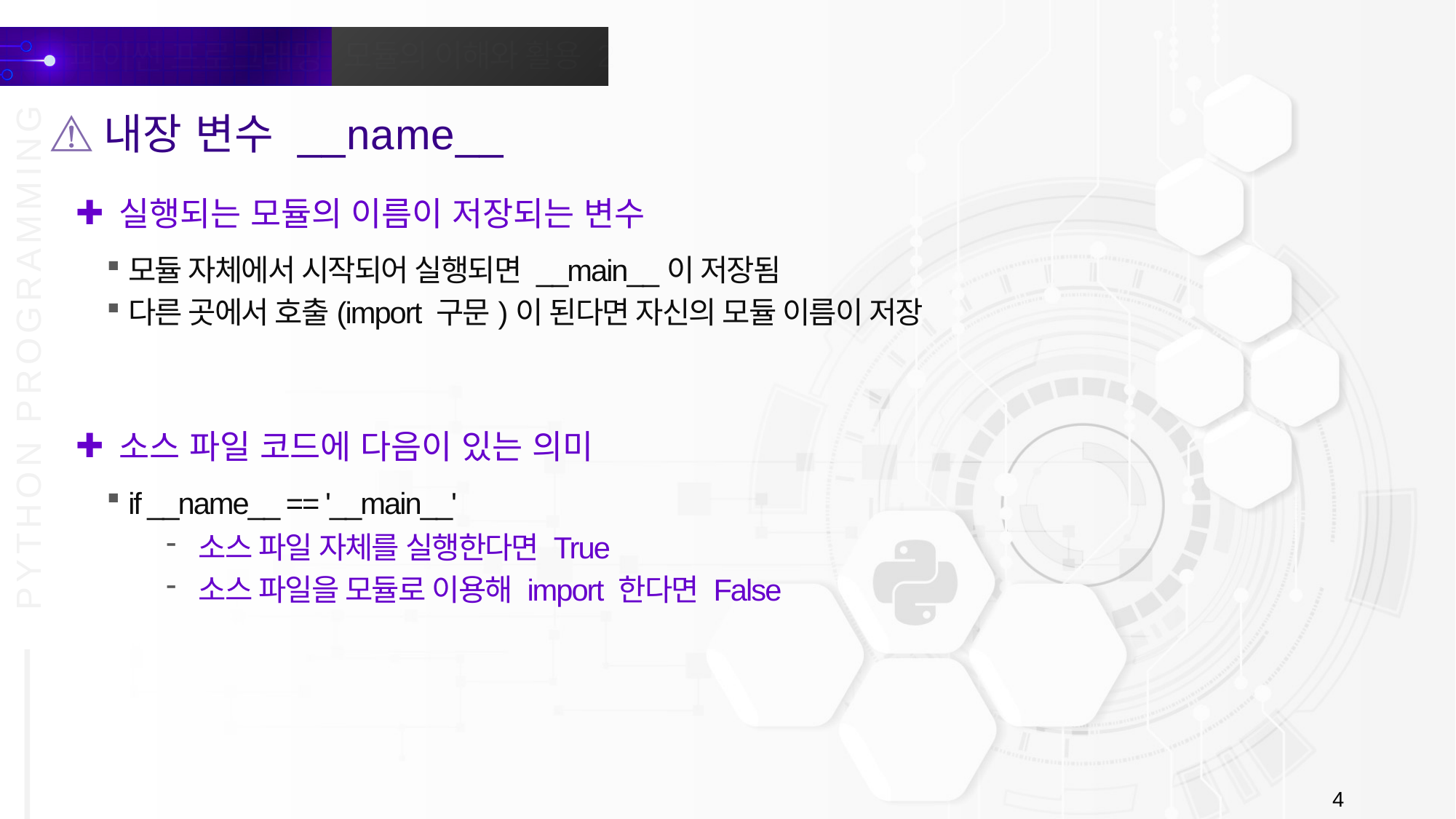

내장 변수 __name__
실행되는 모듈의 이름이 저장되는 변수
모듈 자체에서 시작되어 실행되면 __main__이 저장됨
다른 곳에서 호출(import 구문)이 된다면 자신의 모듈 이름이 저장
소스 파일 코드에 다음이 있는 의미
if __name__ == '__main__'
소스 파일 자체를 실행한다면 True
소스 파일을 모듈로 이용해 import 한다면 False
4